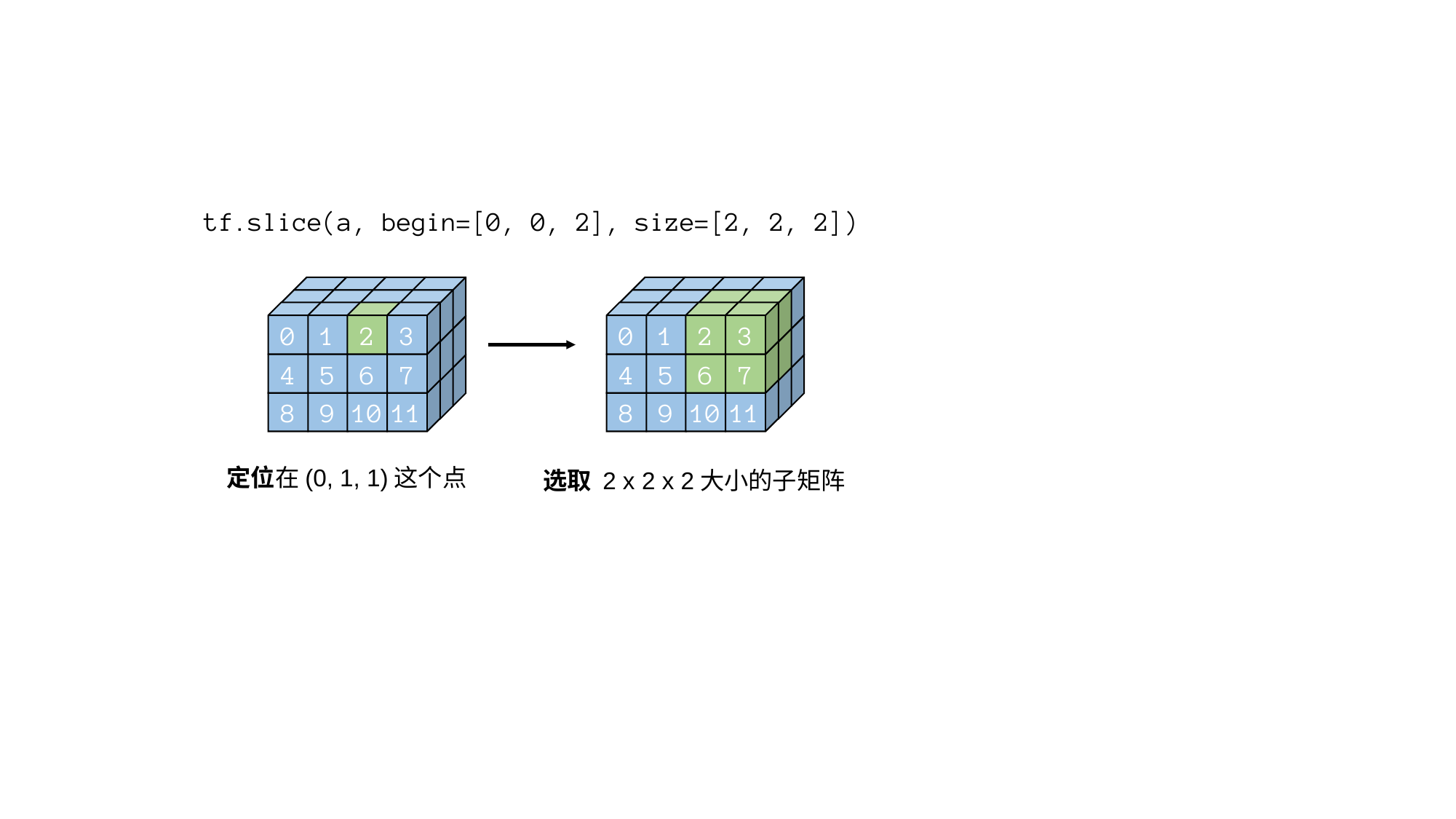

tf.slice(a, begin=[0, 0, 2], size=[2, 2, 2])
24
25
26
27
28
29
30
31
32
33
34
35
24
25
26
27
28
29
30
31
32
33
34
35
12
13
14
15
16
17
18
19
20
21
22
23
12
13
14
15
16
17
18
19
20
21
22
23
0
1
2
3
4
5
6
7
8
9
10
11
0
1
2
3
4
5
6
7
8
9
10
11
定位在(0, 1, 1)这个点
选取 2 x 2 x 2大小的子矩阵